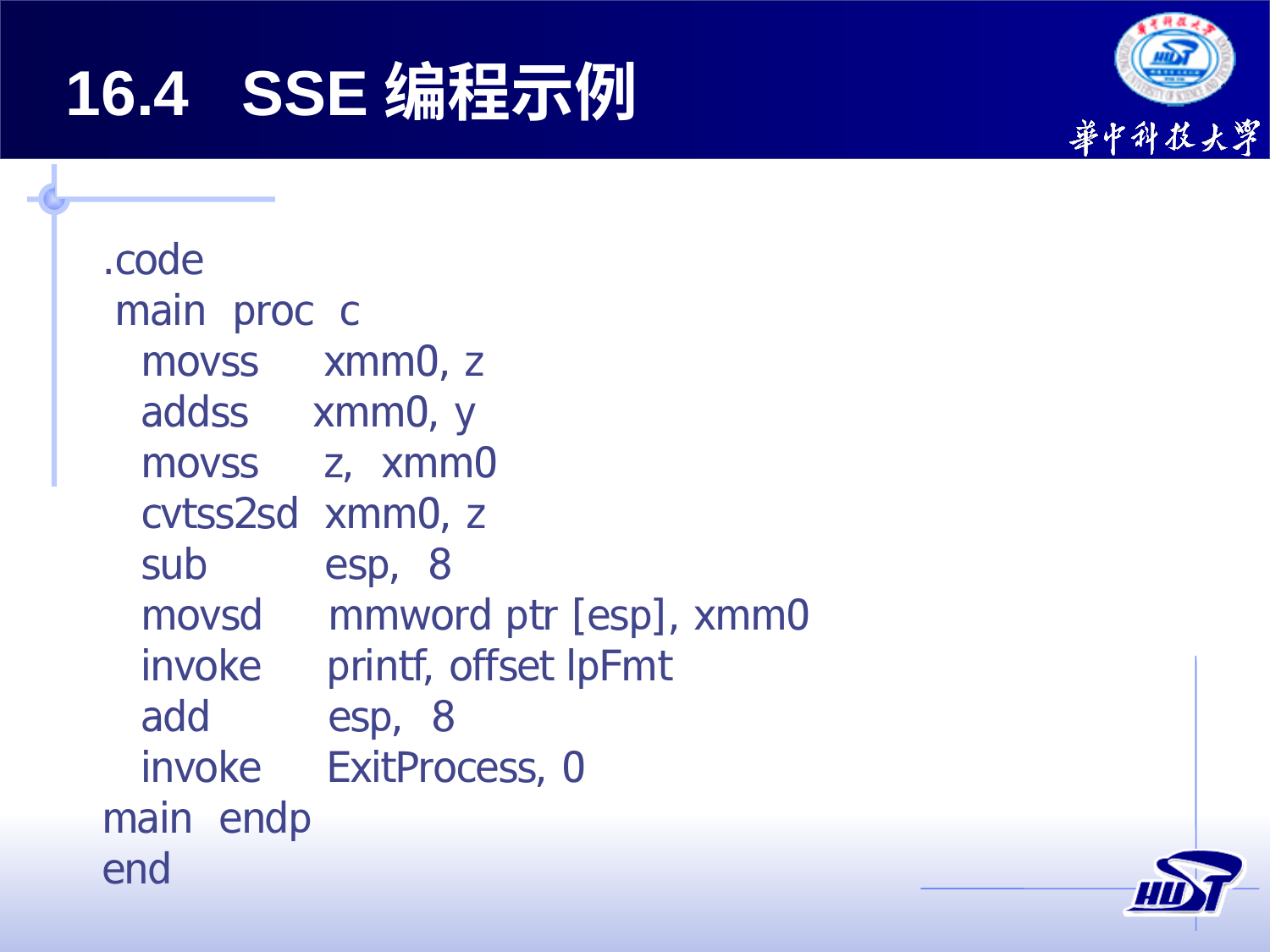

16.4   SSE编程示例
.code
 main  proc  c
   movss     xmm0, z
   addss     xmm0, y
   movss     z,  xmm0
   cvtss2sd  xmm0, z
   sub         esp,  8
   movsd     mmword ptr [esp], xmm0
   invoke     printf, offset lpFmt
   add         esp,  8
   invoke     ExitProcess, 0
main  endp
end